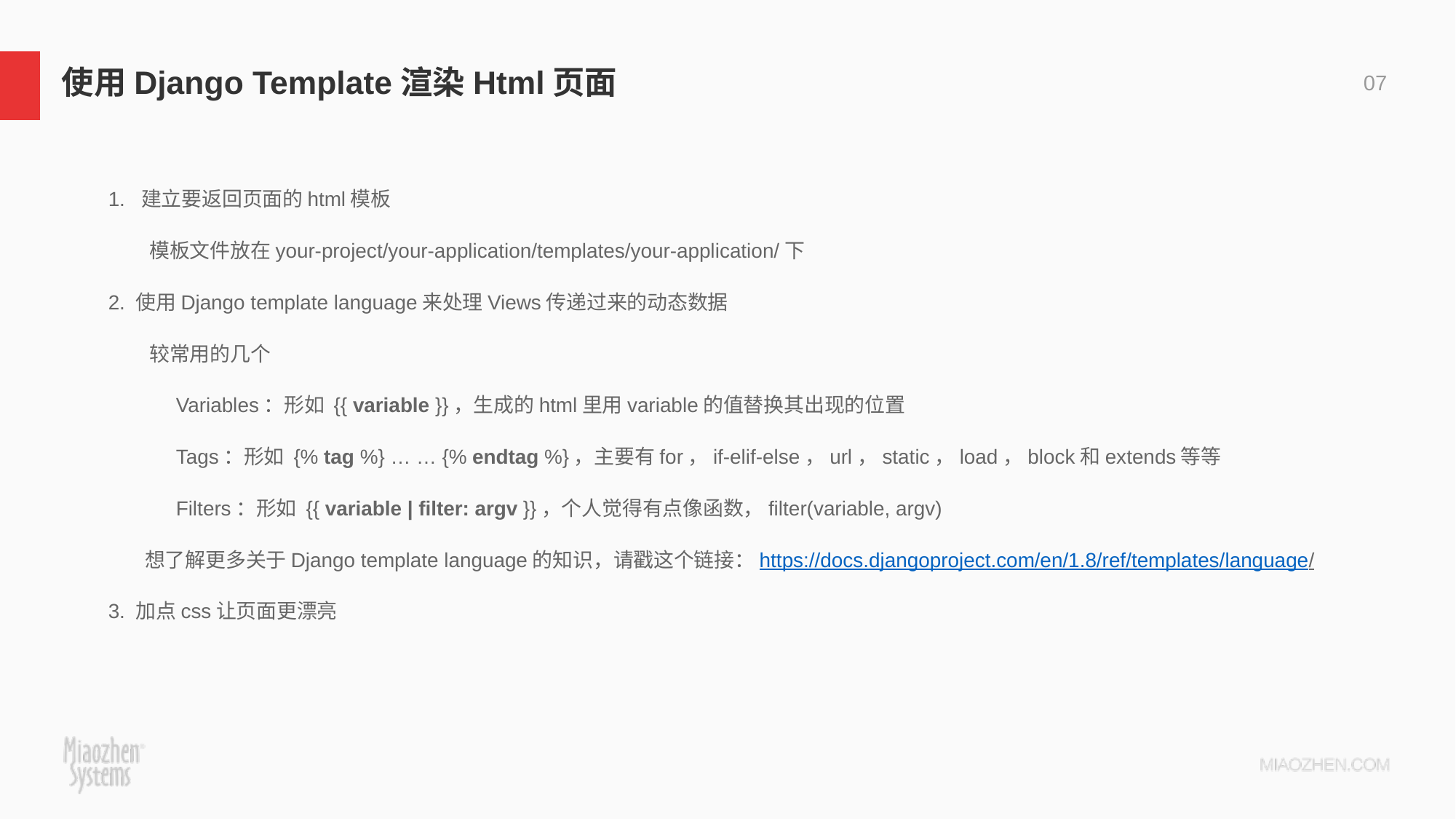

# 使用Django Template渲染Html页面
07
1.  建立要返回页面的html模板
        模板文件放在your-project/your-application/templates/your-application/下
2. 使用Django template language来处理Views传递过来的动态数据
        较常用的几个
            Variables：形如 {{ variable }}，生成的html里用variable的值替换其出现的位置
            Tags：形如 {% tag %} … … {% endtag %}，主要有for，if-elif-else，url，static，load，block和extends等等
            Filters：形如 {{ variable | filter: argv }}，个人觉得有点像函数，filter(variable, argv)
       想了解更多关于Django template language的知识，请戳这个链接：https://docs.djangoproject.com/en/1.8/ref/templates/language/
3. 加点css让页面更漂亮